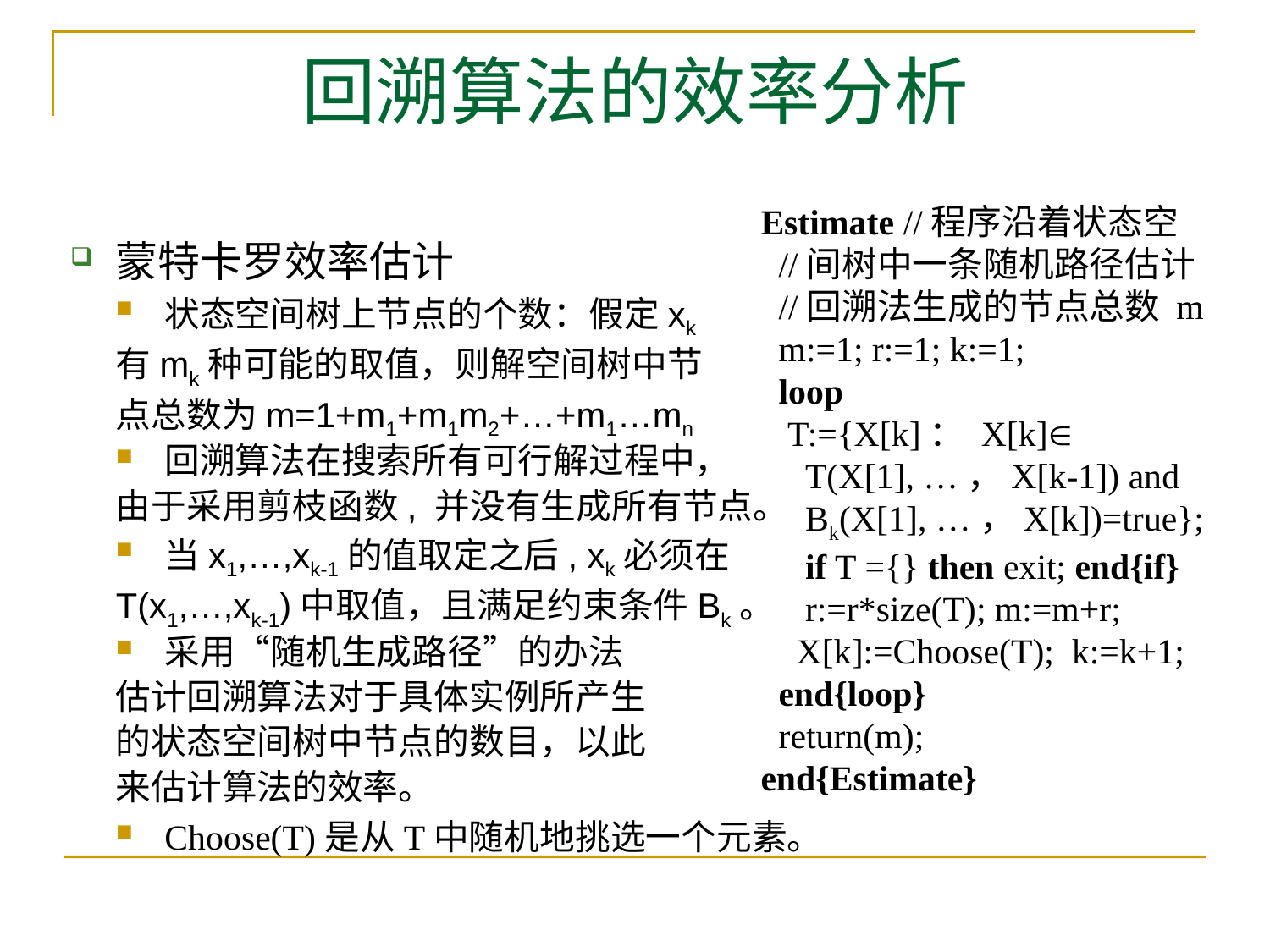

# 回溯算法的效率分析
Estimate //程序沿着状态空
  //间树中一条随机路径估计
  //回溯法生成的节点总数 m
  m:=1; r:=1; k:=1;
  loop
   T:={X[k]： X[k]∈
     T(X[1], …，X[k-1]) and
     Bk(X[1], …，X[k])=true};
     if T ={} then exit; end{if}
     r:=r*size(T); m:=m+r;
    X[k]:=Choose(T);  k:=k+1;
  end{loop}
  return(m);
end{Estimate}

蒙特卡罗效率估计
状态空间树上节点的个数：假定xk
有mk种可能的取值，则解空间树中节
点总数为m=1+m1+m1m2+…+m1…mn
回溯算法在搜索所有可行解过程中，
由于采用剪枝函数, 并没有生成所有节点。
当x1,…,xk-1的值取定之后, xk必须在
T(x1,…,xk-1)中取值，且满足约束条件Bk。
采用“随机生成路径”的办法
估计回溯算法对于具体实例所产生
的状态空间树中节点的数目，以此
来估计算法的效率。
Choose(T)是从T中随机地挑选一个元素。